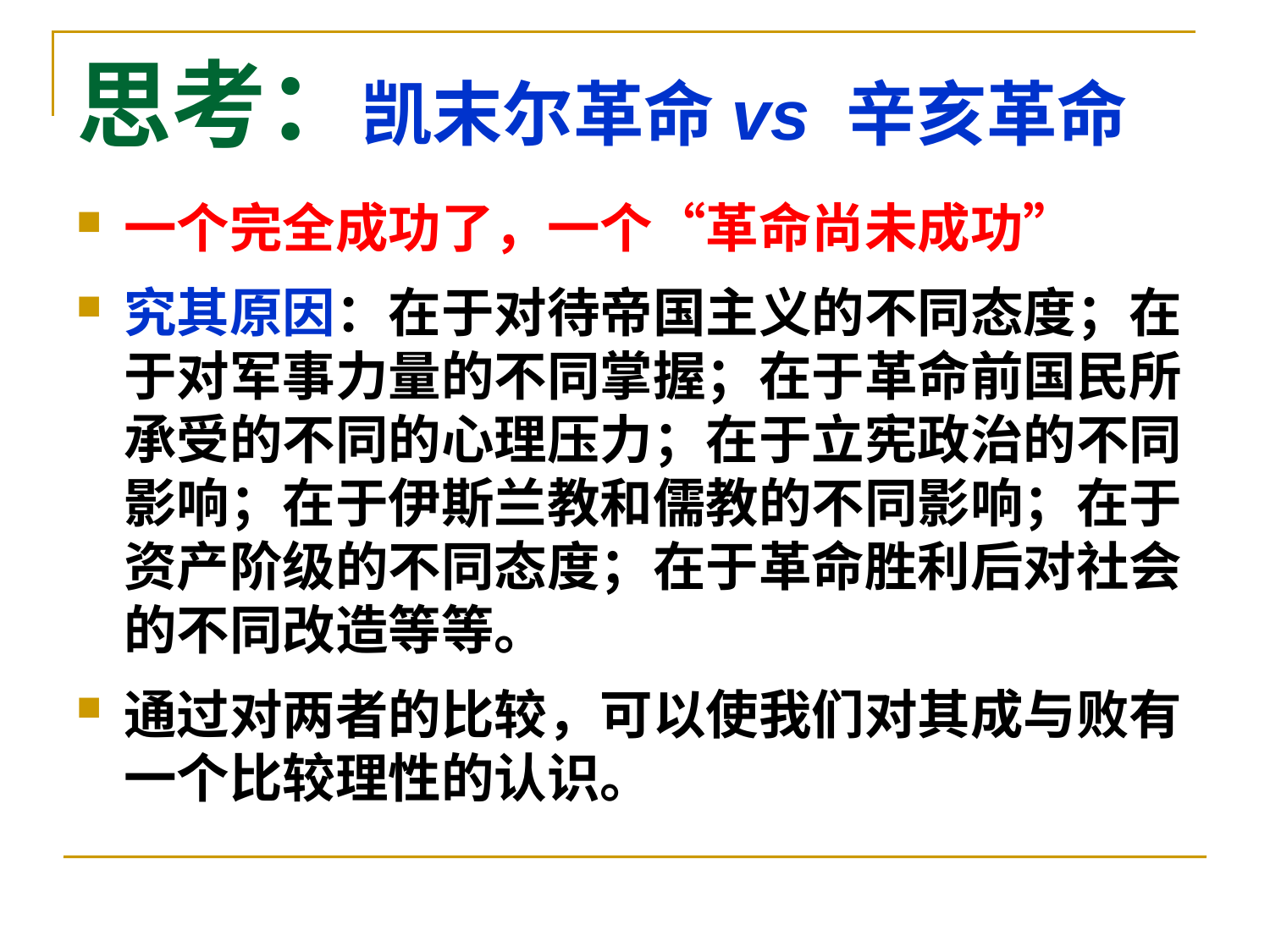

# 思考：凯末尔革命vs 辛亥革命
一个完全成功了，一个“革命尚未成功”
究其原因：在于对待帝国主义的不同态度；在于对军事力量的不同掌握；在于革命前国民所承受的不同的心理压力；在于立宪政治的不同影响；在于伊斯兰教和儒教的不同影响；在于资产阶级的不同态度；在于革命胜利后对社会的不同改造等等。
通过对两者的比较，可以使我们对其成与败有一个比较理性的认识。

48